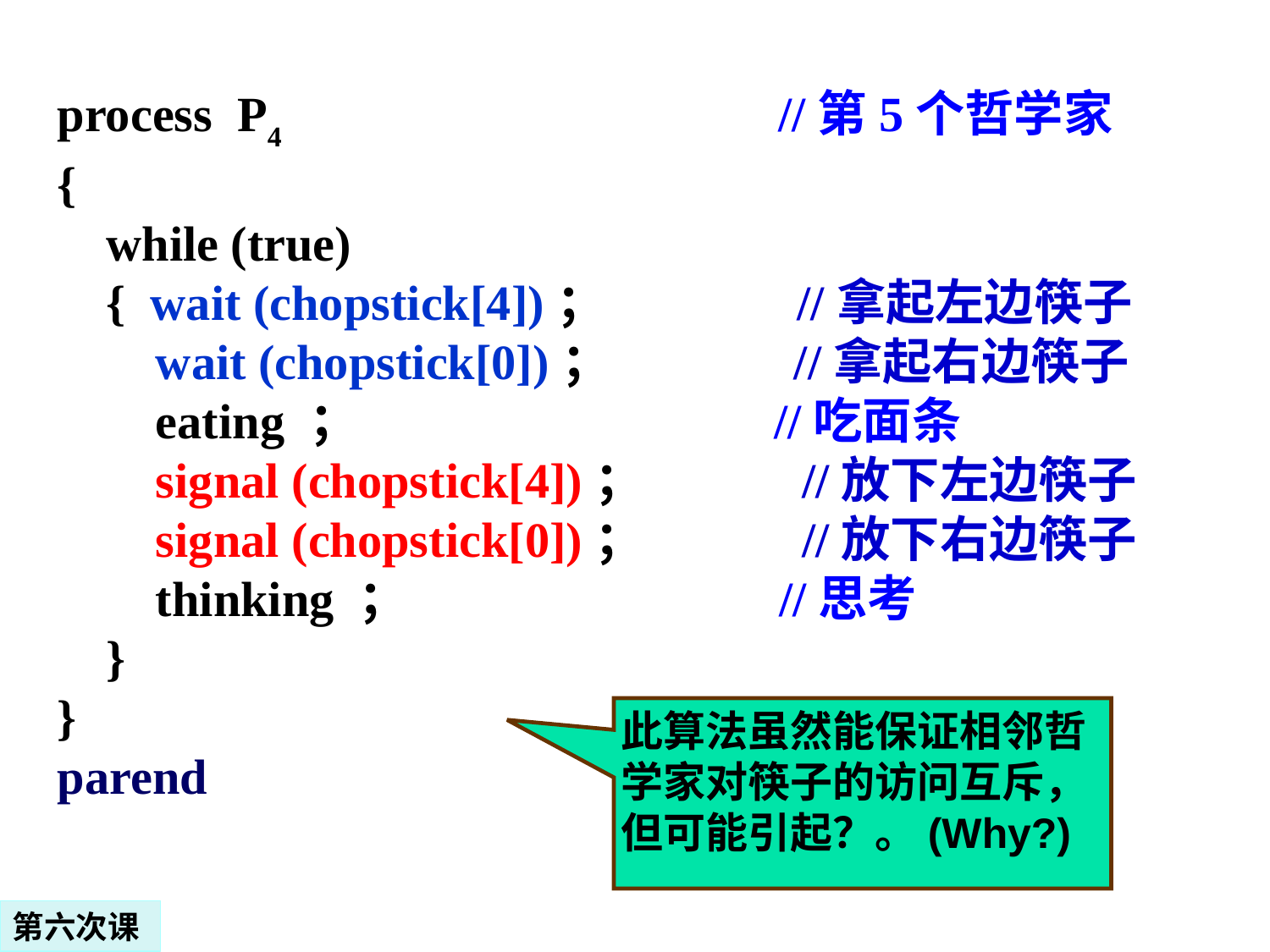

process  P4		       		       //第5个哲学家
{
    while (true)
    {  wait (chopstick[4])；                //拿起左边筷子
        wait (chopstick[0])； 	        //拿起右边筷子
        eating ；                                    //吃面条
        signal (chopstick[4])；             //放下左边筷子
        signal (chopstick[0])；             //放下右边筷子
        thinking ；                                //思考
    }
}
parend
此算法虽然能保证相邻哲学家对筷子的访问互斥，但可能引起？。(Why?)
105
第六次课